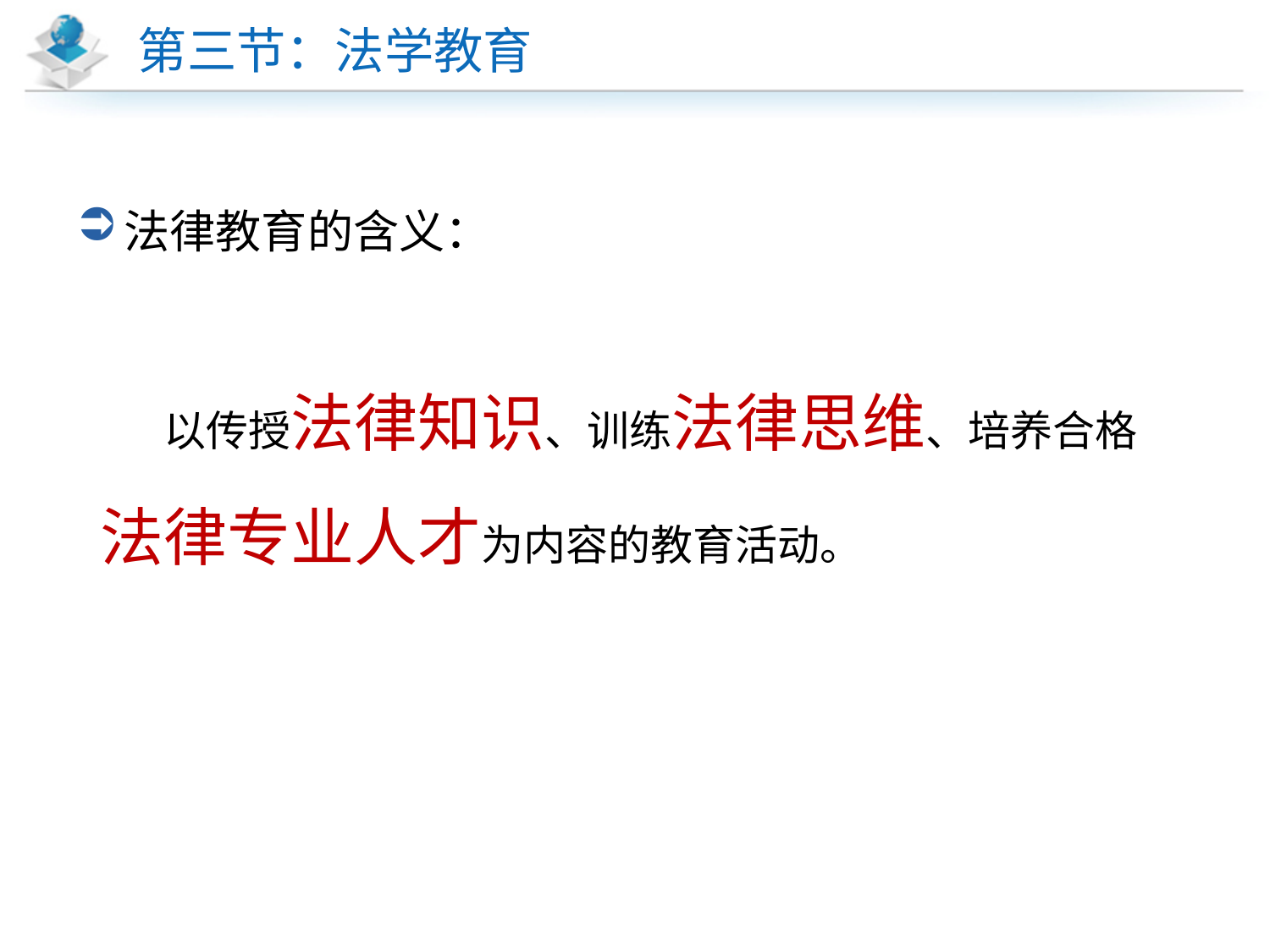

# 第三节：法学教育
法律教育的含义：
以传授法律知识、训练法律思维、培养合格法律专业人才为内容的教育活动。